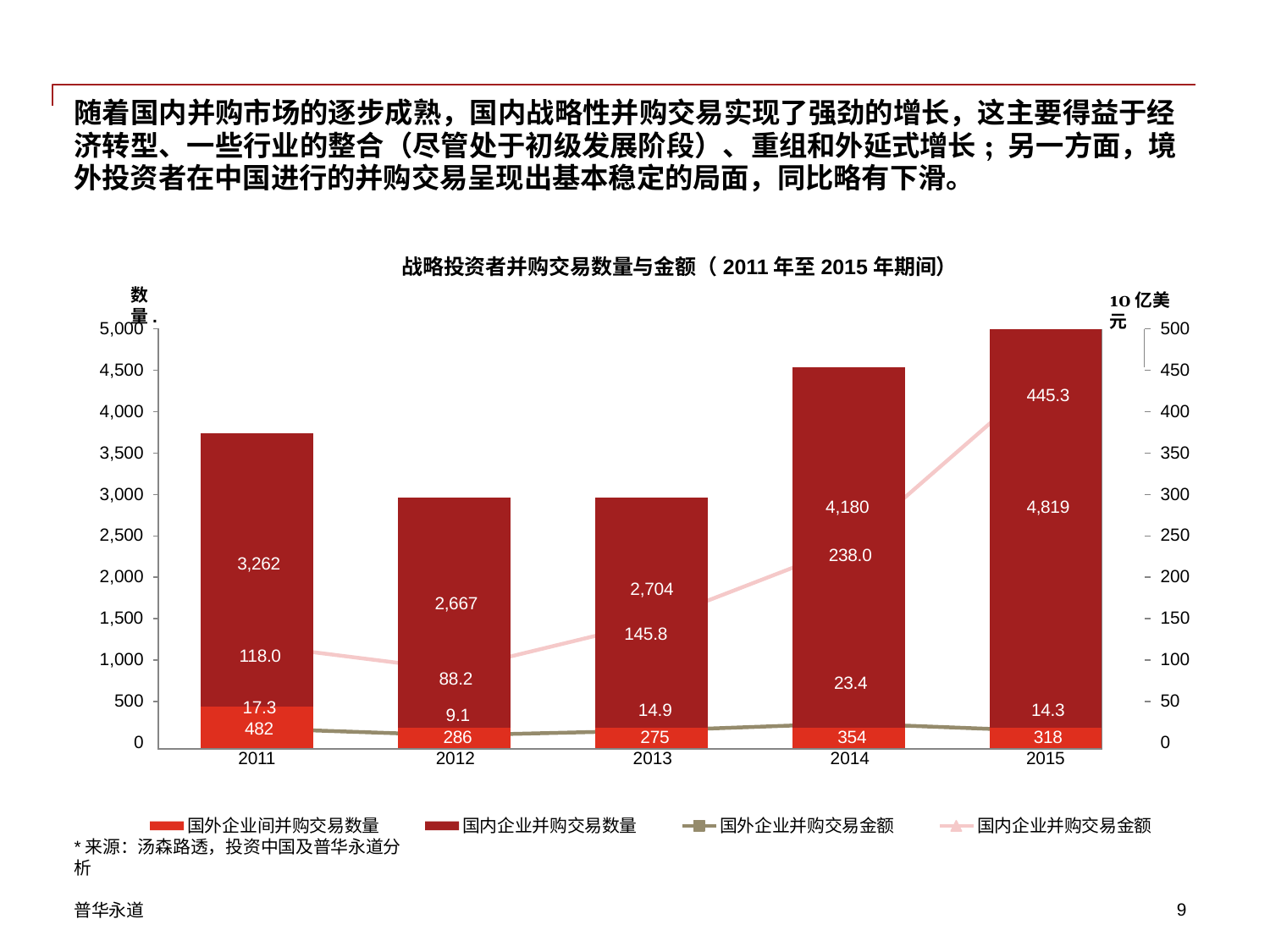

随着国内并购市场的逐步成熟，国内战略性并购交易实现了强劲的增长，这主要得益于经  济转型、一些行业的整合（尽管处于初级发展阶段）、重组和外延式增长; 另一方面，境  外投资者在中国进行的并购交易呈现出基本稳定的局面，同比略有下滑。

战略投资者并购交易数量与金额（2011年至2015年期间）
数量.
10亿美元
5,000
500

|  |  |  |  |  |  |  |  |  |  |  |
| --- | --- | --- | --- | --- | --- | --- | --- | --- | --- | --- |
|  |  |  |  |  |  |  |  |  | 445.3 |  |
|  |  |  |  |  |  |  |  |  |  |  |
|  | 3,262 118.0 |  | 2,667 88.2 |  | 2,704 145.8 |  | 4,180 238.0 23.4 |  | 4,819 |  |
|  | 17.3 |  | 9.1 |  | 14.9 |  |  |  | 14.3 |  |
|  | 482 |  | 286 |  | 275 |  | 354 |  | 318 |  |
|  | 2011 |  | 2012 |  | 2013 |  | 2014 |  | 2015 |  |

4,500
450

4,000
400

3,500
350

3,000
300

2,500
250

2,000
200

1,500
150

1,000
100

500
50

0
0
国外企业间并购交易数量
*来源：汤森路透，投资中国及普华永道分析
国内企业并购交易数量
国外企业并购交易金额
国内企业并购交易金额

普华永道
9